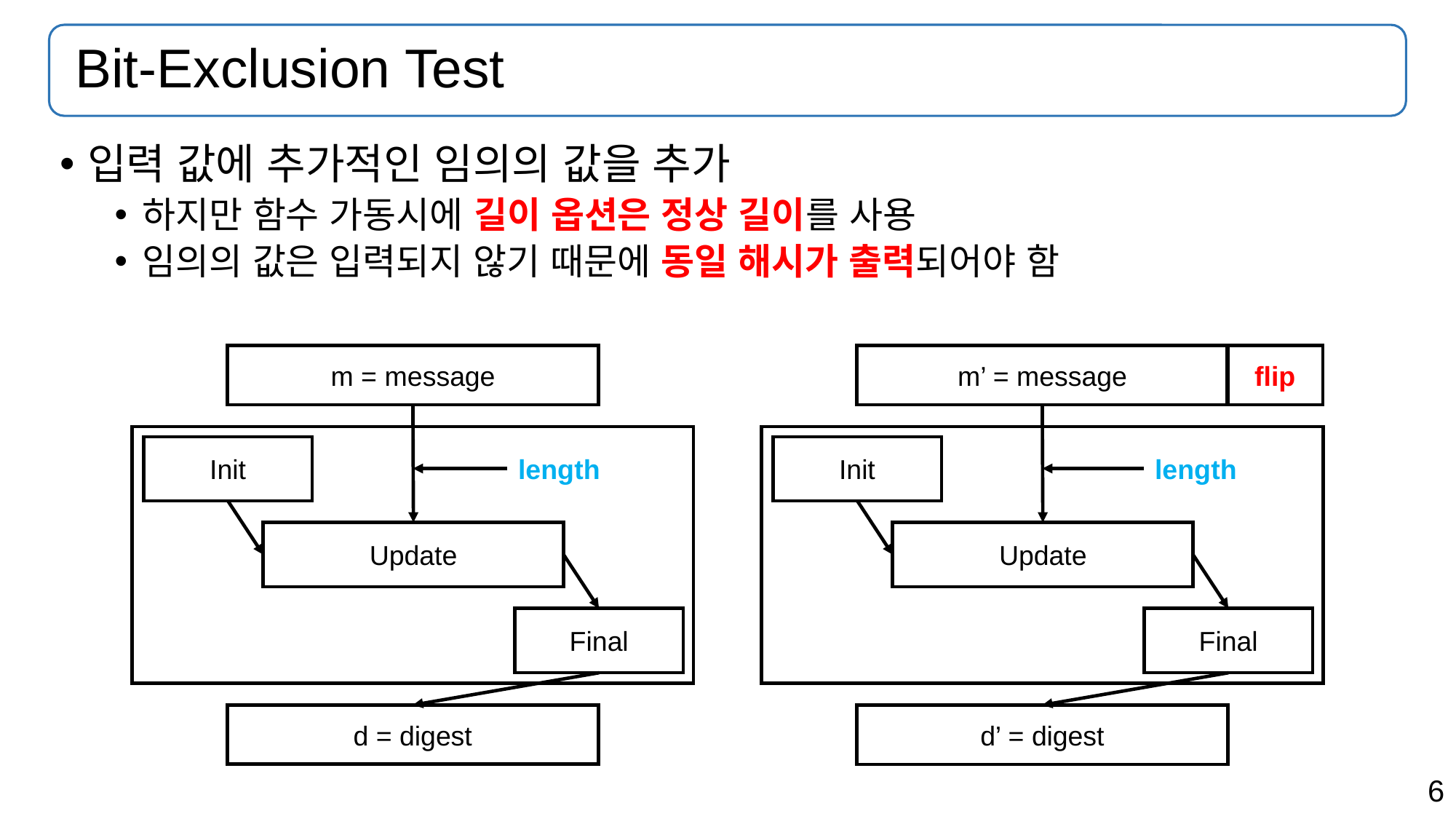

# Bit-Exclusion Test
입력 값에 추가적인 임의의 값을 추가
하지만 함수 가동시에 길이 옵션은 정상 길이를 사용
임의의 값은 입력되지 않기 때문에 동일 해시가 출력되어야 함
flip
m’ = message
m = message

Init
Update
Final

Init
Update
Final
d = digest
d’ = digest
length
length